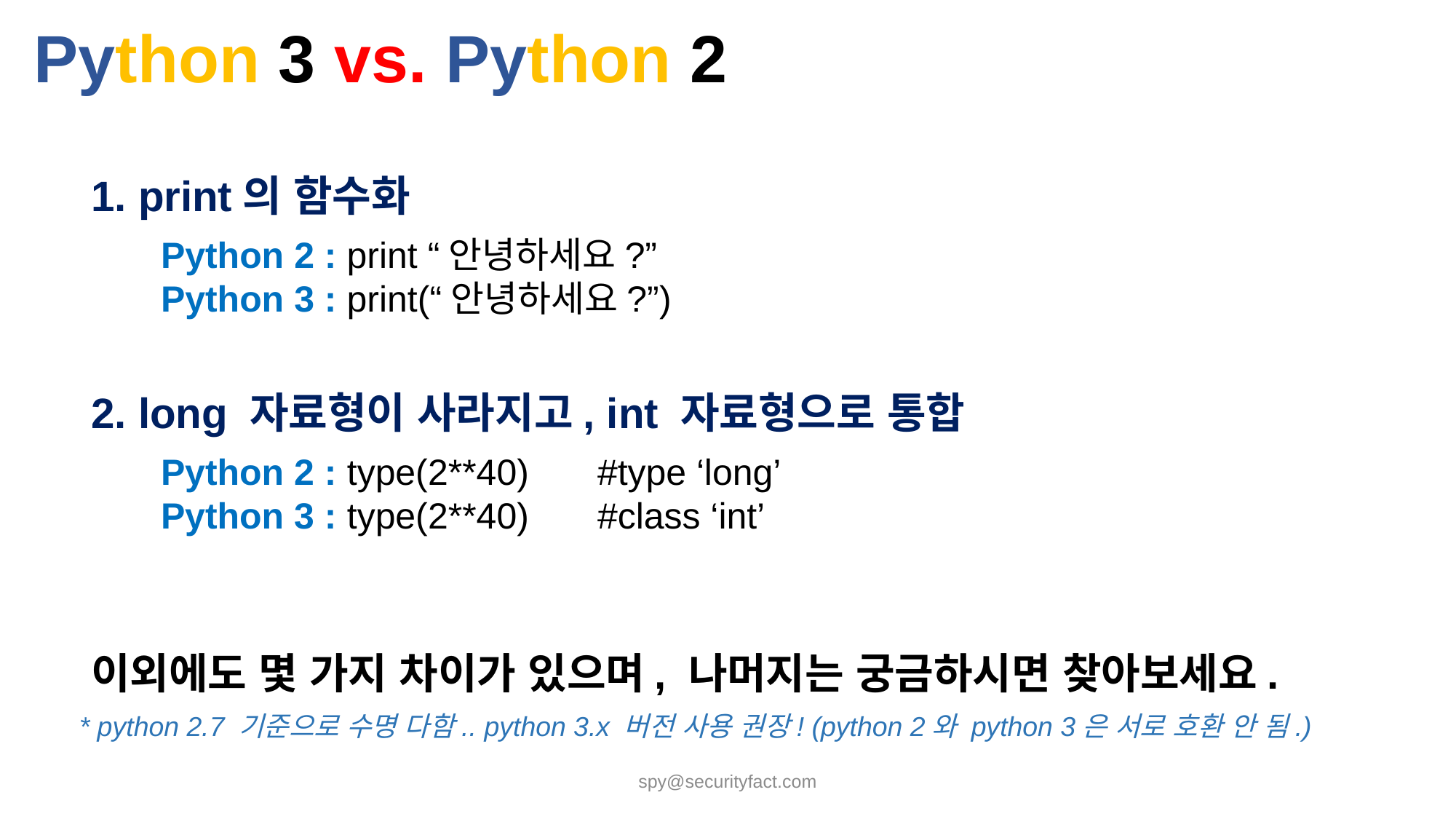

Python 3 vs. Python 2
1. print의 함수화
Python 2 : print “안녕하세요?”
Python 3 : print(“안녕하세요?”)
2. long 자료형이 사라지고, int 자료형으로 통합
Python 2 : type(2**40) 	#type ‘long’
Python 3 : type(2**40)	#class ‘int’
이외에도 몇 가지 차이가 있으며, 나머지는 궁금하시면 찾아보세요.
* python 2.7 기준으로 수명 다함.. python 3.x 버전 사용 권장! (python 2와 python 3은 서로 호환 안 됨.)
spy@securityfact.com